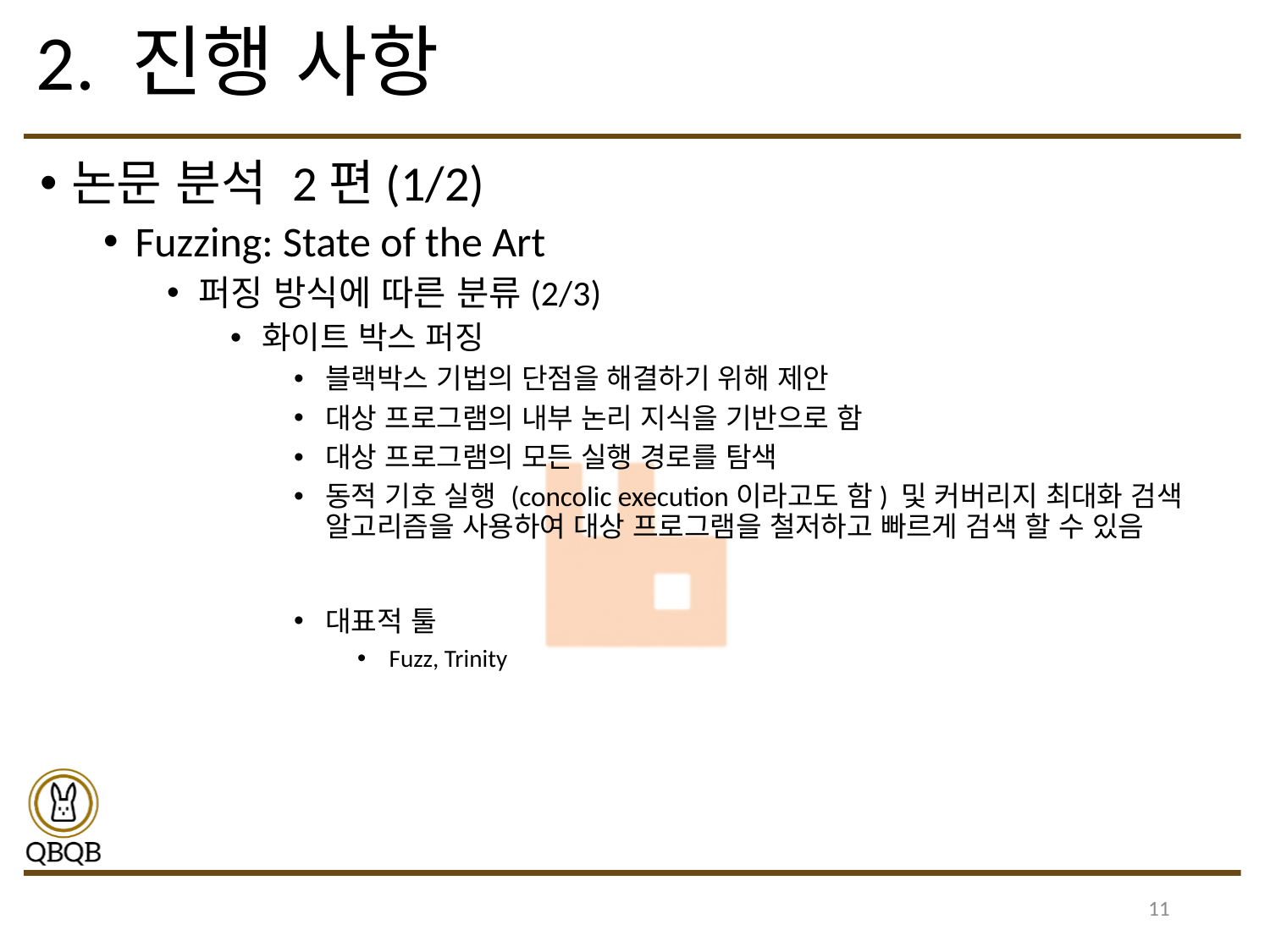

# 2. 진행 사항
논문 분석 2편(1/2)
Fuzzing: State of the Art
퍼징 방식에 따른 분류(2/3)
화이트 박스 퍼징
블랙박스 기법의 단점을 해결하기 위해 제안
대상 프로그램의 내부 논리 지식을 기반으로 함
대상 프로그램의 모든 실행 경로를 탐색
동적 기호 실행 (concolic execution이라고도 함) 및 커버리지 최대화 검색 알고리즘을 사용하여 대상 프로그램을 철저하고 빠르게 검색 할 수 있음

대표적 툴
Fuzz, Trinity

11